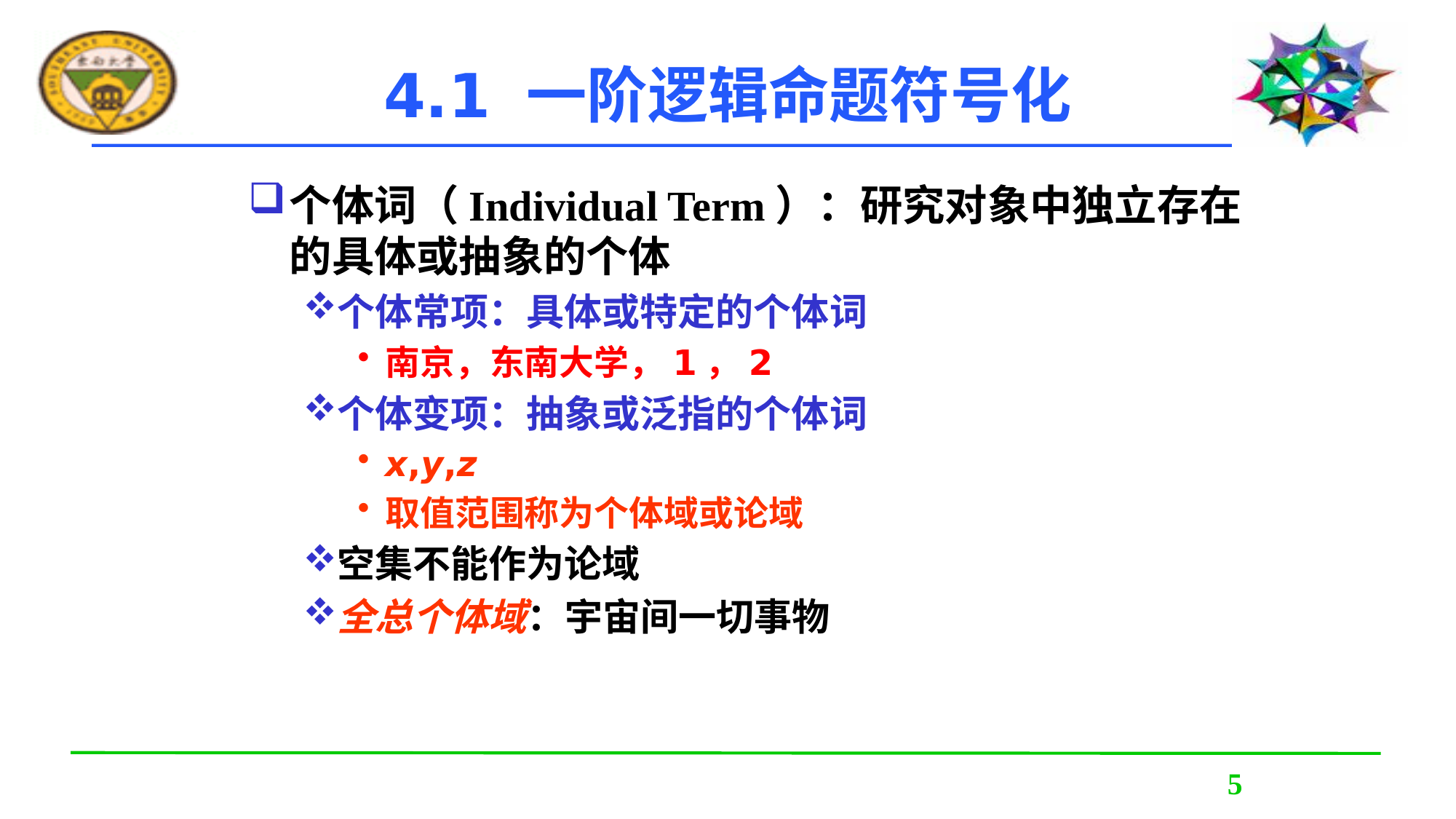

4.1 一阶逻辑命题符号化
个体词（Individual Term）：研究对象中独立存在的具体或抽象的个体
个体常项：具体或特定的个体词
南京，东南大学，1，2
个体变项：抽象或泛指的个体词
x,y,z
取值范围称为个体域或论域
空集不能作为论域
全总个体域：宇宙间一切事物